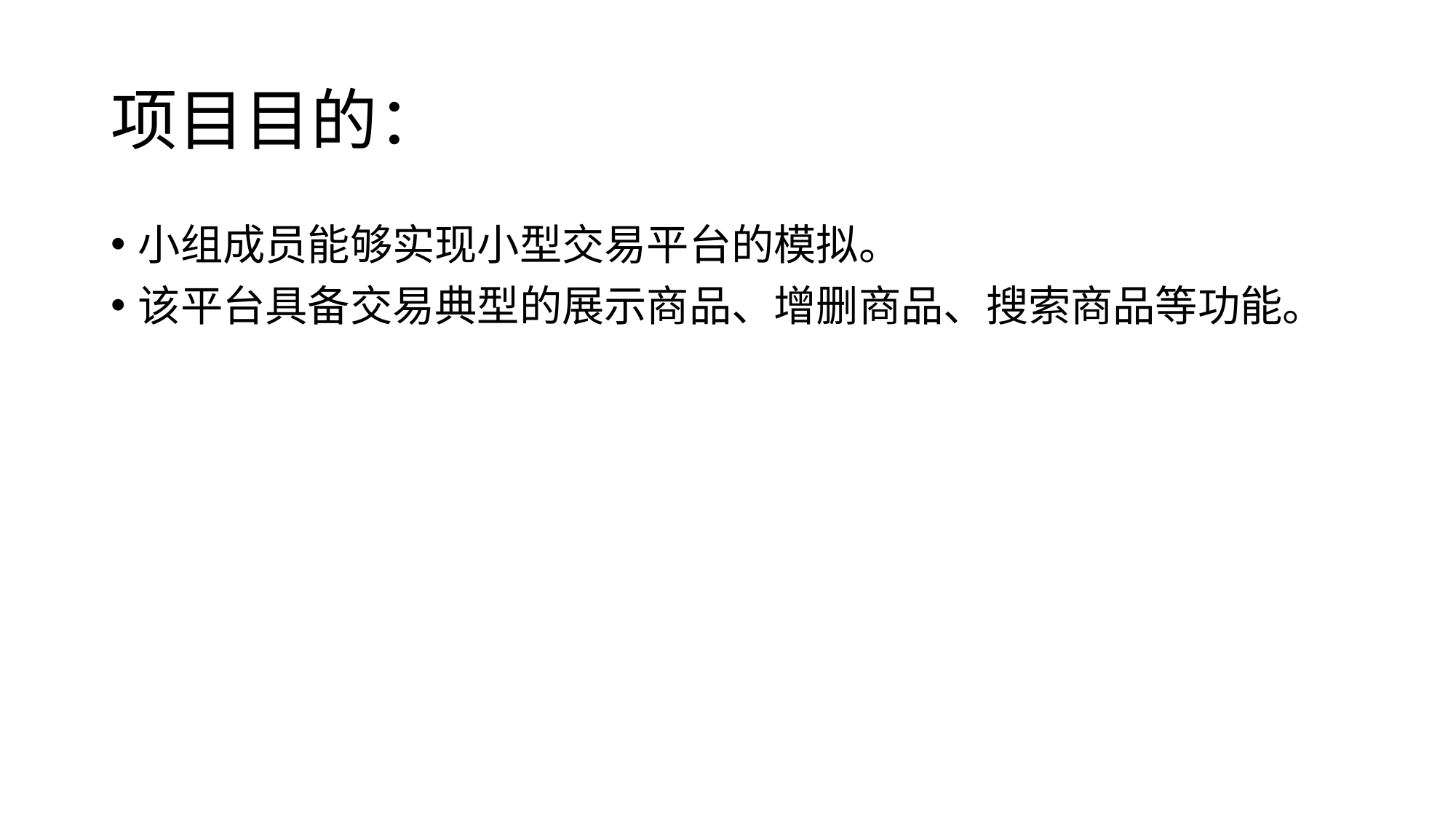

# 项目目的：
小组成员能够实现小型交易平台的模拟。
该平台具备交易典型的展示商品、增删商品、搜索商品等功能。